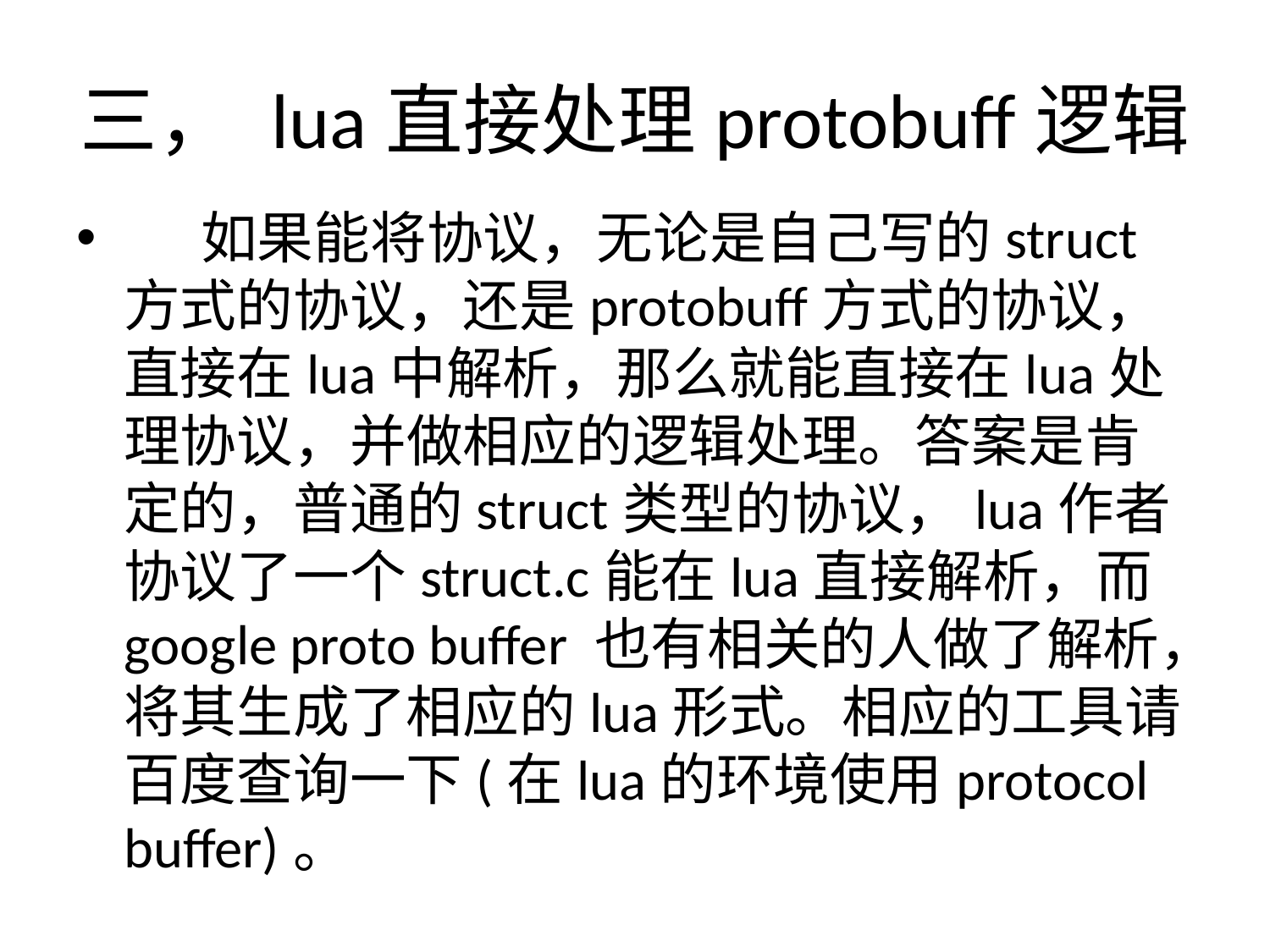

# 三， lua直接处理protobuff逻辑
     如果能将协议，无论是自己写的struct方式的协议，还是protobuff方式的协议，直接在lua中解析，那么就能直接在lua处理协议，并做相应的逻辑处理。答案是肯定的，普通的struct类型的协议，lua作者协议了一个struct.c能在lua直接解析，而google proto buffer 也有相关的人做了解析，将其生成了相应的lua形式。相应的工具请百度查询一下(在lua的环境使用protocol buffer)。